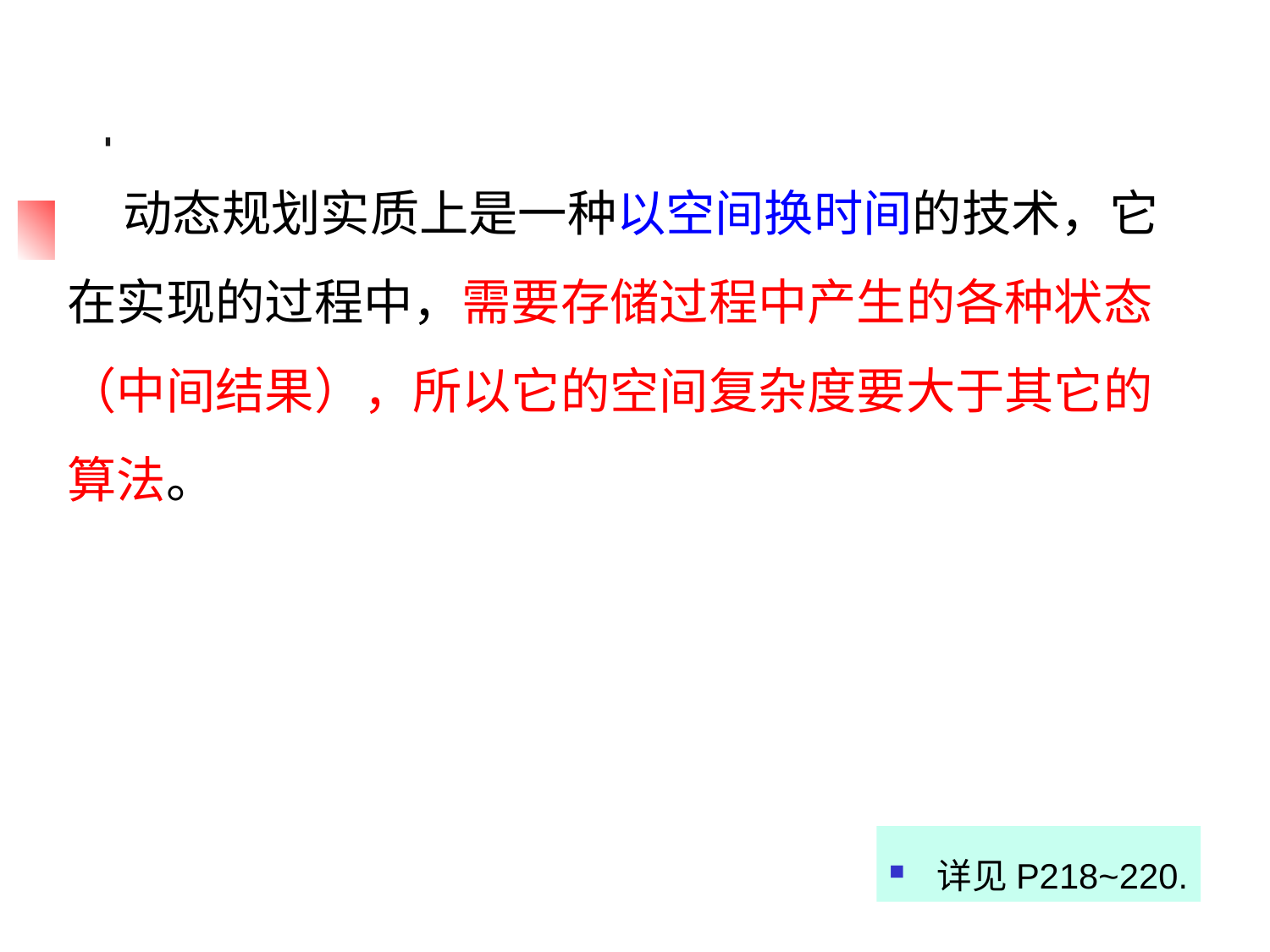

动态规划实质上是一种以空间换时间的技术，它在实现的过程中，需要存储过程中产生的各种状态（中间结果），所以它的空间复杂度要大于其它的算法。
详见P218~220.